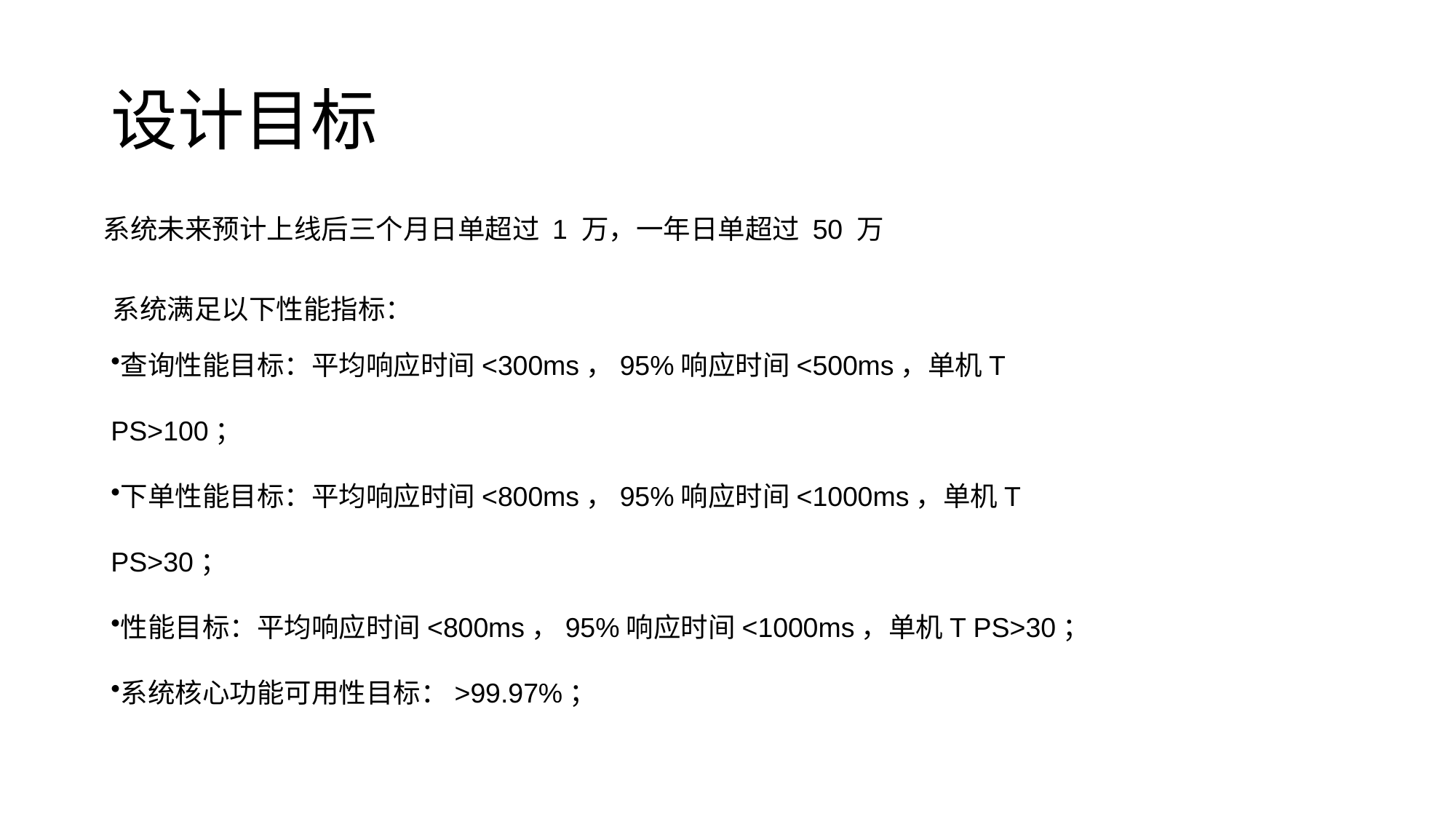

# 设计目标
系统未来预计上线后三个月日单超过 1 万，一年日单超过 50 万
系统满足以下性能指标：
查询性能⽬标：平均响应时间<300ms，95%响应时间<500ms，单机T PS>100；
下单性能⽬标：平均响应时间<800ms，95%响应时间<1000ms，单机T PS>30；
性能⽬标：平均响应时间<800ms，95%响应时间<1000ms，单机T PS>30；
系统核⼼功能可⽤性⽬标：>99.97%；